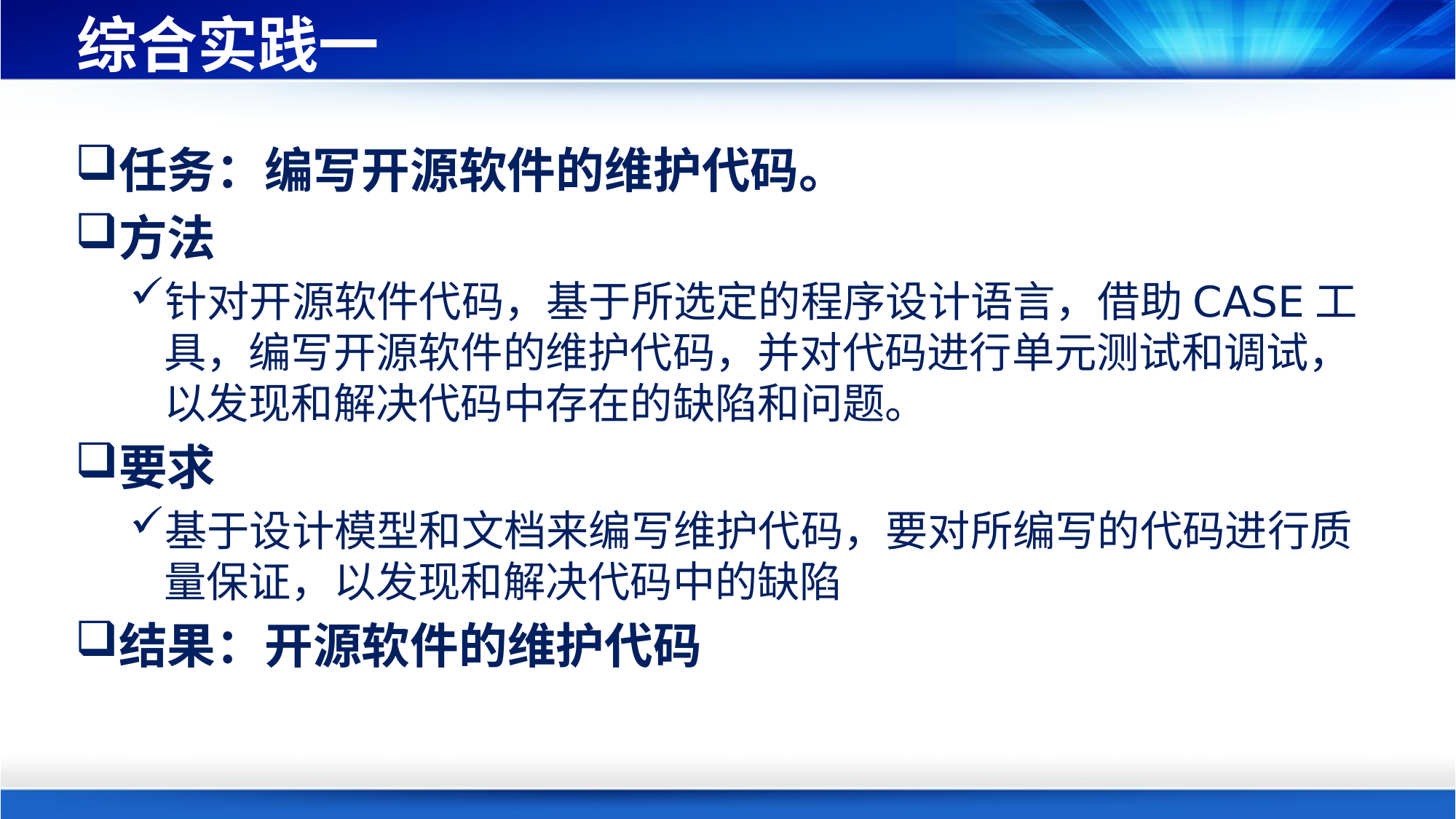

# 综合实践一
任务：编写开源软件的维护代码。
方法
针对开源软件代码，基于所选定的程序设计语言，借助CASE工具，编写开源软件的维护代码，并对代码进行单元测试和调试，以发现和解决代码中存在的缺陷和问题。
要求
基于设计模型和文档来编写维护代码，要对所编写的代码进行质量保证，以发现和解决代码中的缺陷
结果：开源软件的维护代码